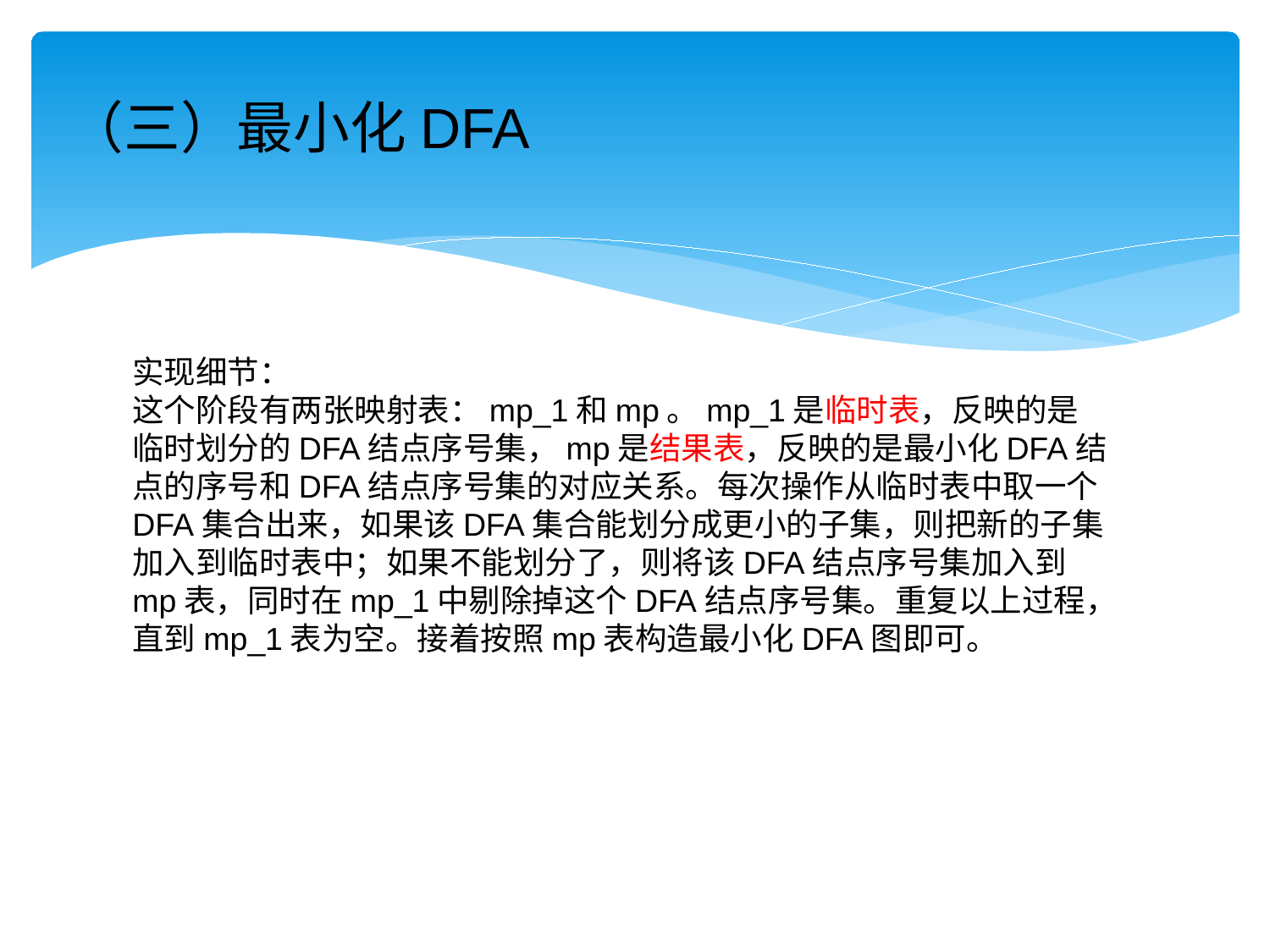

（三）最小化DFA

实现细节：
这个阶段有两张映射表：mp_1和mp。mp_1是临时表，反映的是临时划分的DFA结点序号集，mp是结果表，反映的是最小化DFA结点的序号和DFA结点序号集的对应关系。每次操作从临时表中取一个DFA集合出来，如果该DFA集合能划分成更小的子集，则把新的子集加入到临时表中；如果不能划分了，则将该DFA结点序号集加入到mp表，同时在mp_1中剔除掉这个DFA结点序号集。重复以上过程，直到mp_1表为空。接着按照mp表构造最小化DFA图即可。